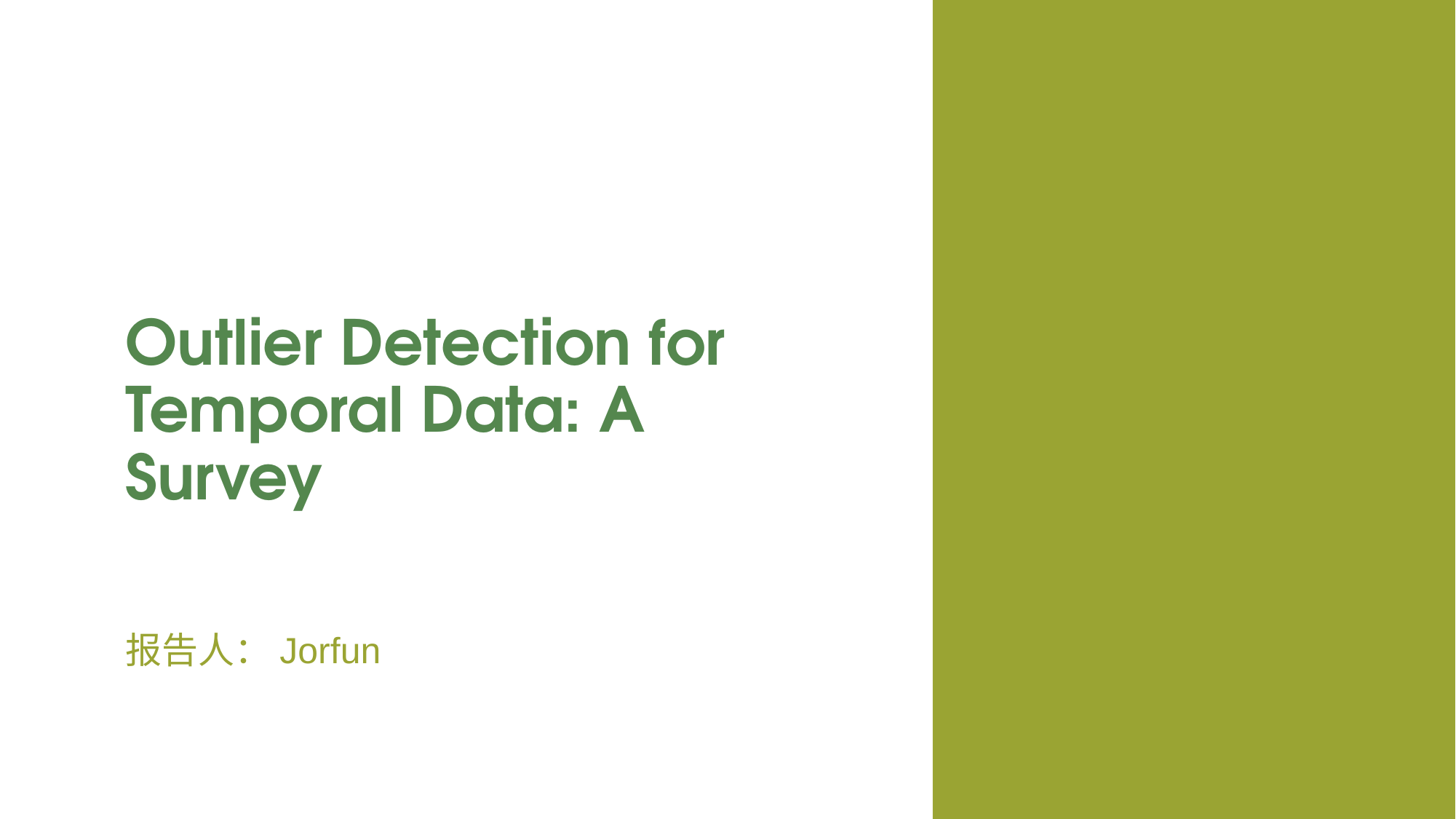

Outlier Detection for Temporal Data: A Survey
报告人：Jorfun